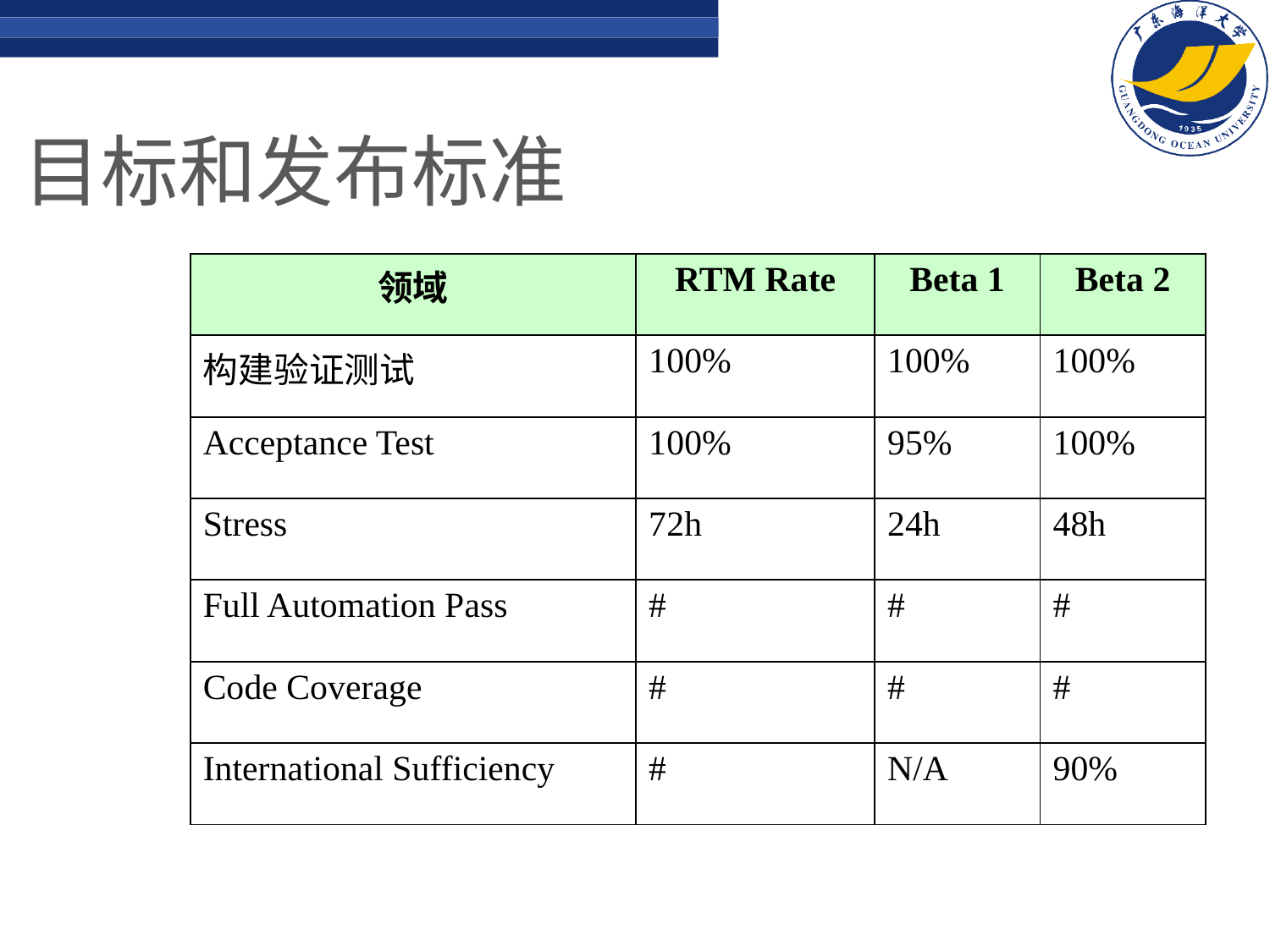

# 目标和发布标准
| 领域 | RTM Rate | Beta 1 | Beta 2 |
| --- | --- | --- | --- |
| 构建验证测试 | 100% | 100% | 100% |
| Acceptance Test | 100% | 95% | 100% |
| Stress | 72h | 24h | 48h |
| Full Automation Pass | # | # | # |
| Code Coverage | # | # | # |
| International Sufficiency | # | N/A | 90% |
24